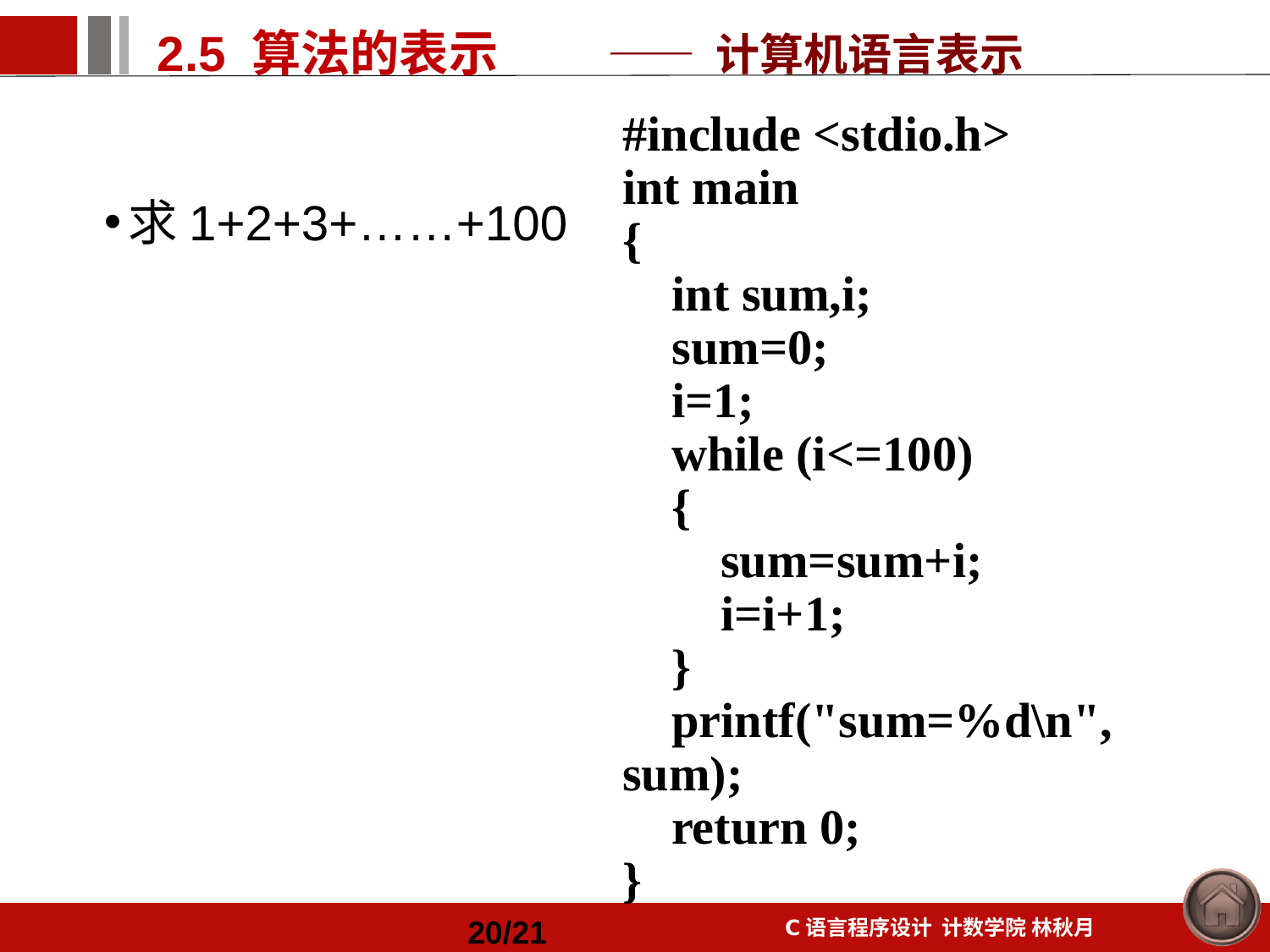

—— 计算机语言表示
#include <stdio.h>
int main
{
    int sum,i;
    sum=0;
    i=1;
    while (i<=100)
    {
        sum=sum+i;
        i=i+1;
    }
    printf("sum=%d\n", sum);
    return 0;
}
求1+2+3+……+100